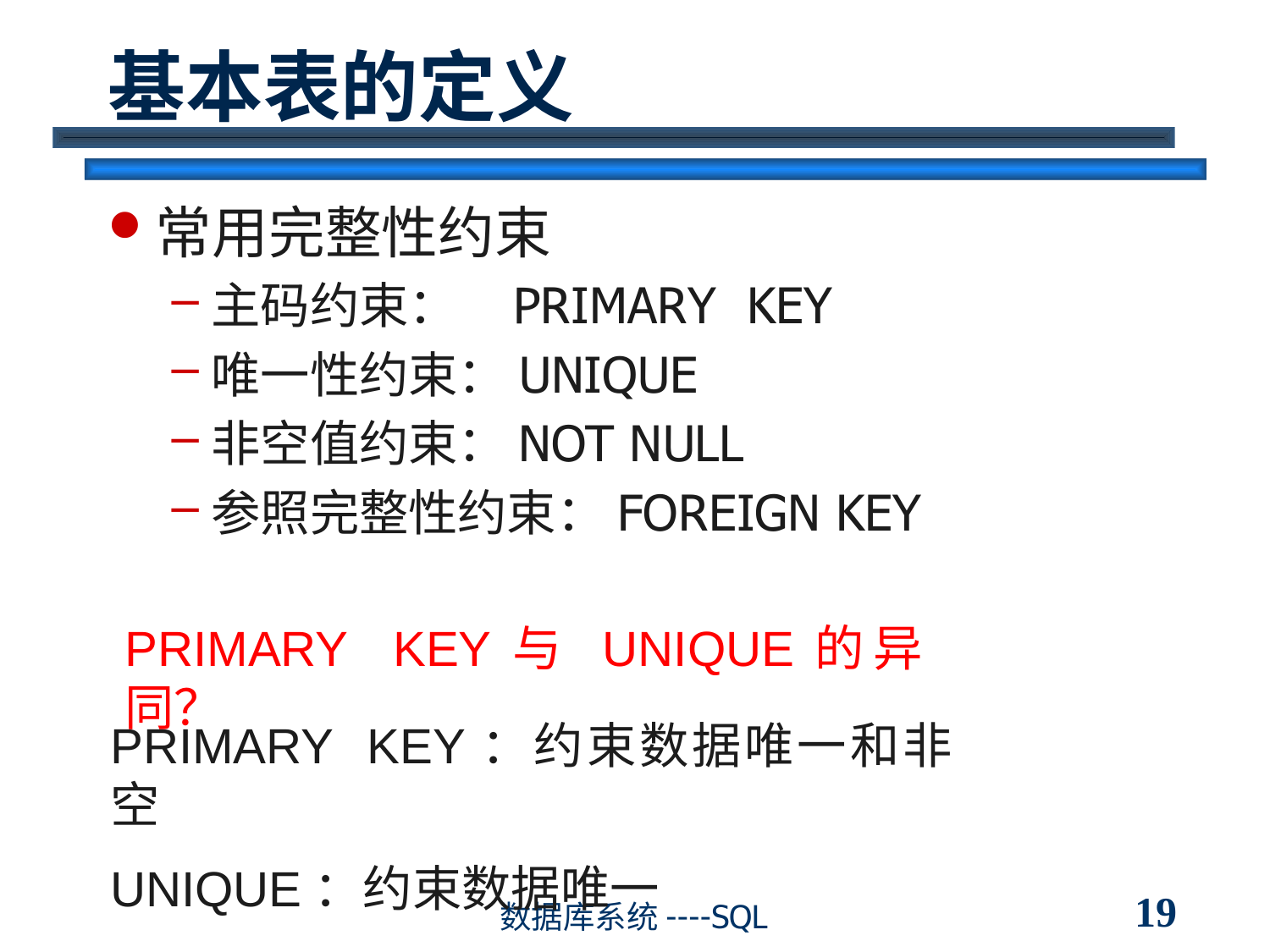

# 基本表的定义
常用完整性约束
主码约束：    PRIMARY  KEY
唯一性约束：UNIQUE
非空值约束：NOT NULL
参照完整性约束：FOREIGN KEY
PRIMARY  KEY与 UNIQUE的异同？
PRIMARY  KEY：约束数据唯一和非空
UNIQUE：约束数据唯一
19
数据库系统----SQL